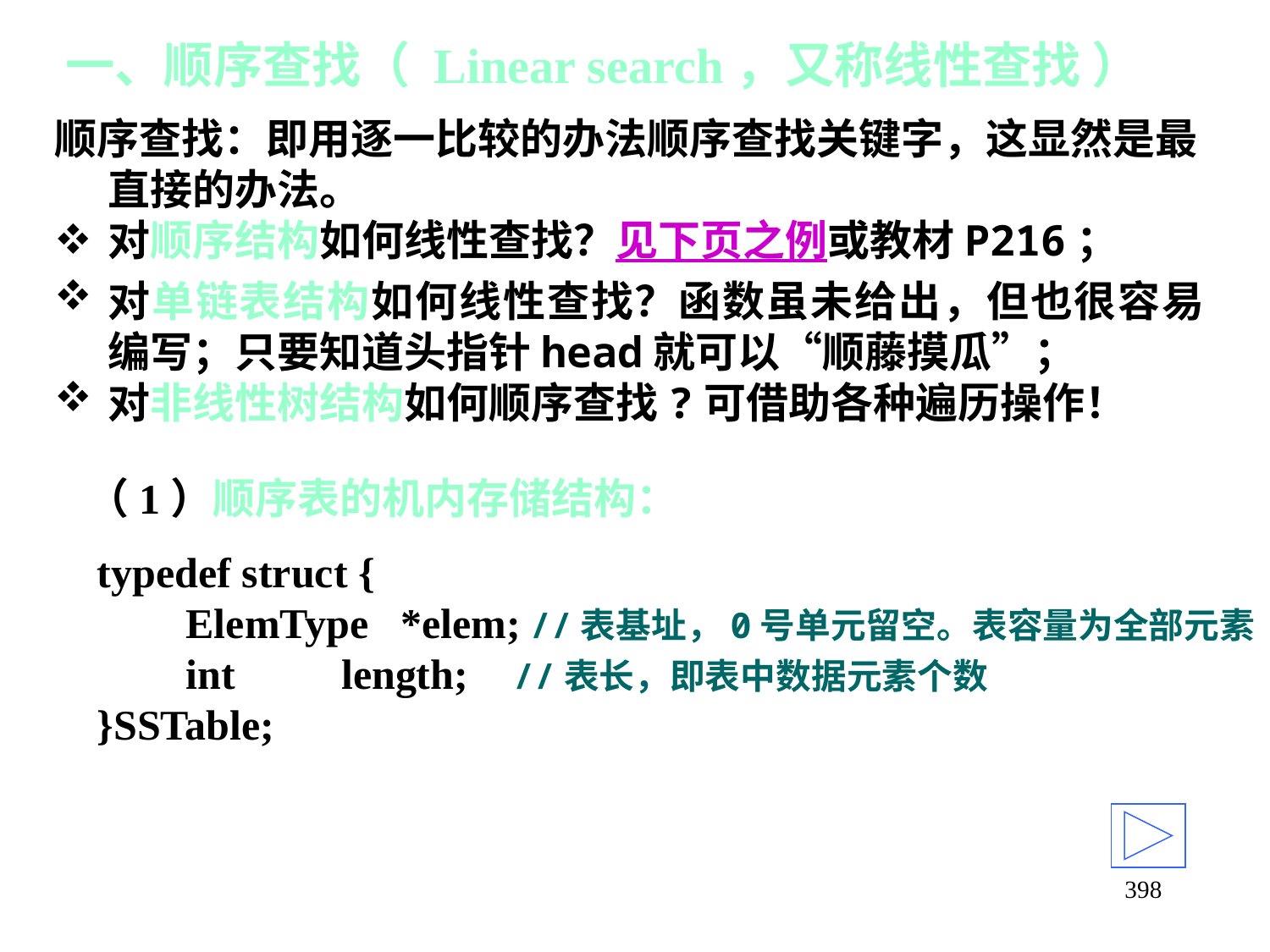

# 一、顺序查找（ Linear search，又称线性查找 ）
顺序查找：即用逐一比较的办法顺序查找关键字，这显然是最直接的办法。
对顺序结构如何线性查找？见下页之例或教材P216；
对单链表结构如何线性查找？函数虽未给出，但也很容易编写；只要知道头指针head就可以“顺藤摸瓜”；
对非线性树结构如何顺序查找?可借助各种遍历操作！
（1）顺序表的机内存储结构：
typedef struct {
          ElemType   *elem; //表基址，0号单元留空。表容量为全部元素
          int          length;     //表长，即表中数据元素个数
}SSTable;

398